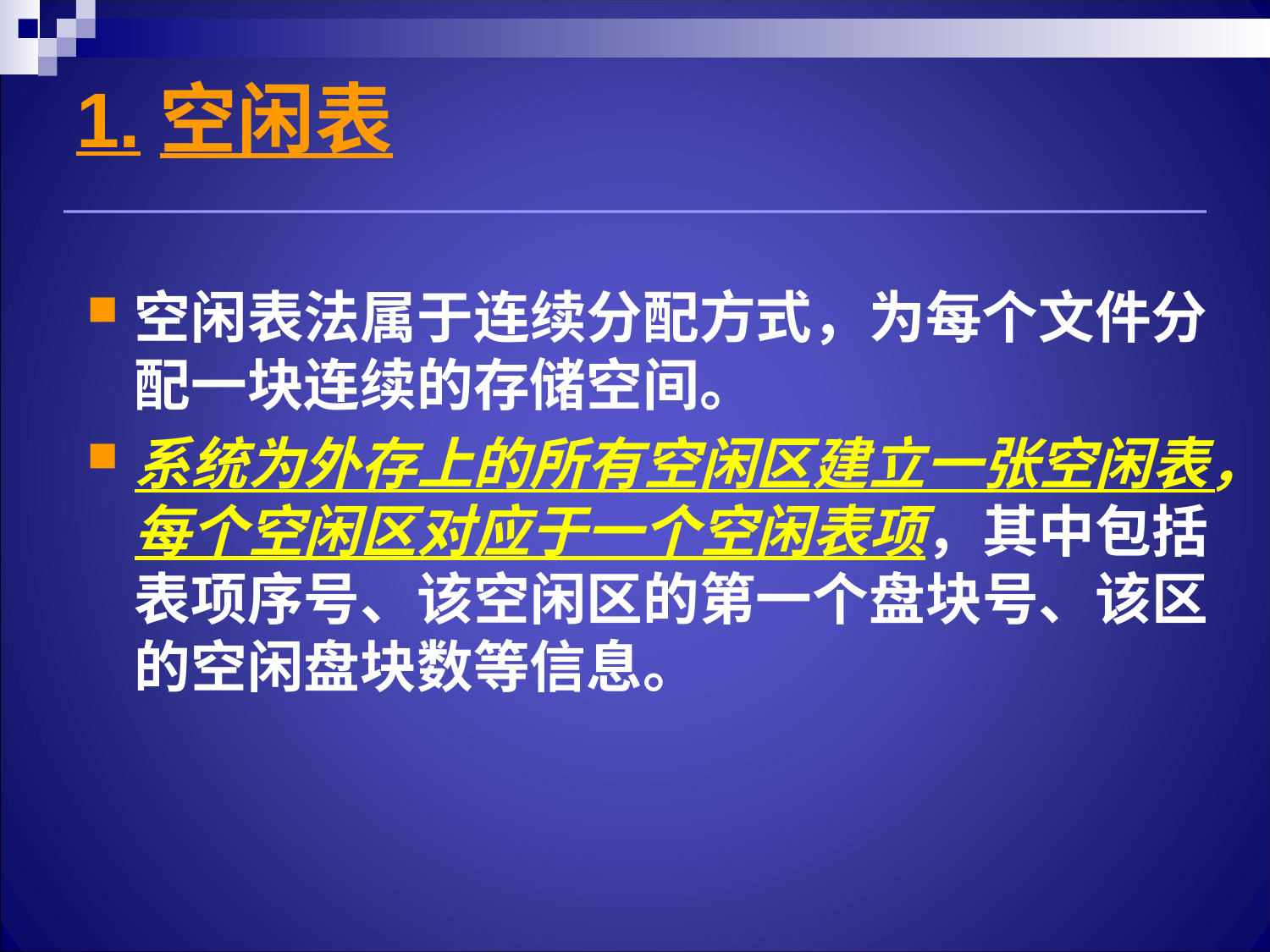

1.空闲表
空闲表法属于连续分配方式，为每个文件分配一块连续的存储空间。
系统为外存上的所有空闲区建立一张空闲表，每个空闲区对应于一个空闲表项，其中包括表项序号、该空闲区的第一个盘块号、该区的空闲盘块数等信息。